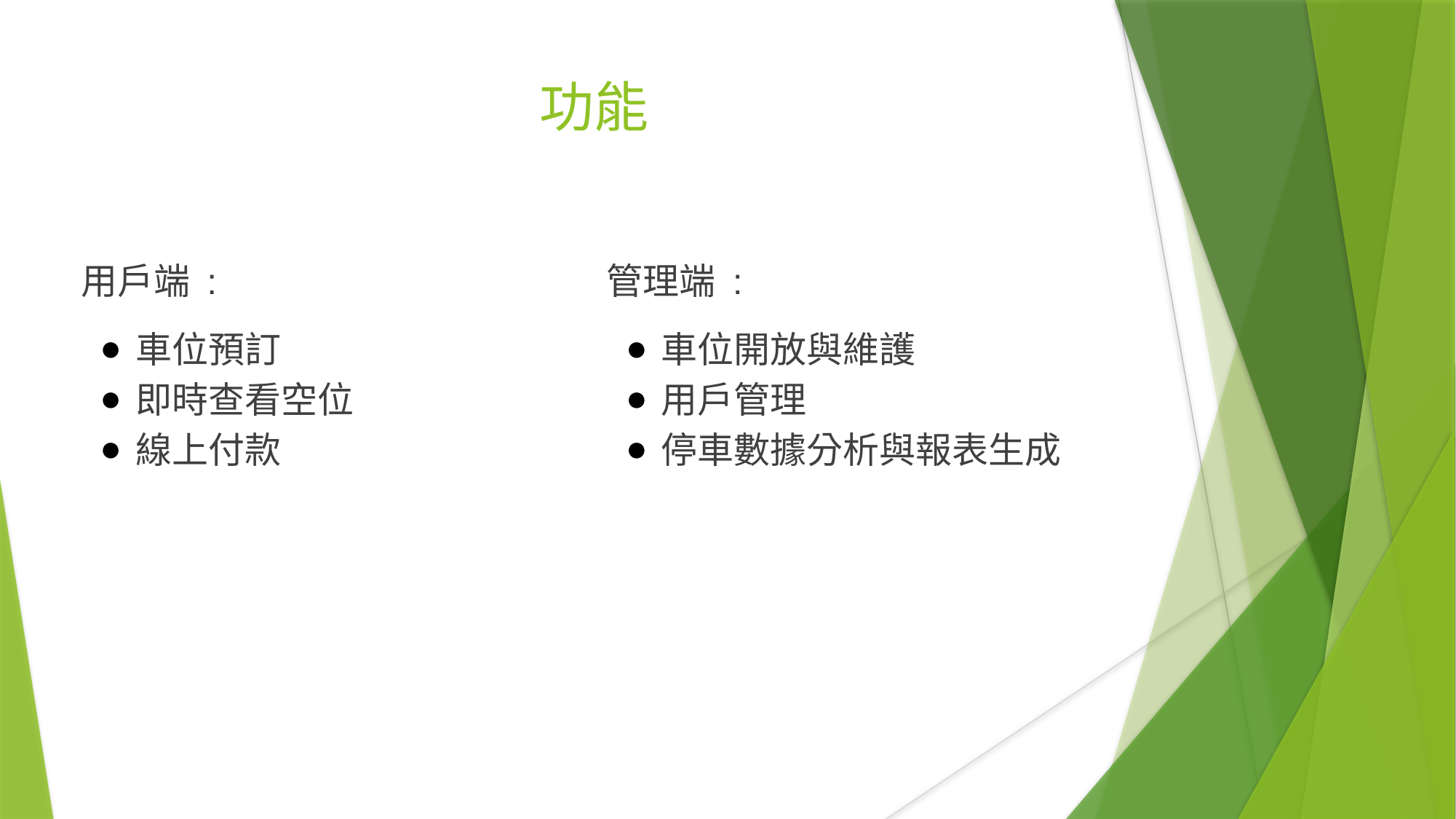

# 功能
用戶端 :
車位預訂
即時查看空位
線上付款

管理端 :
車位開放與維護
用戶管理
停車數據分析與報表生成